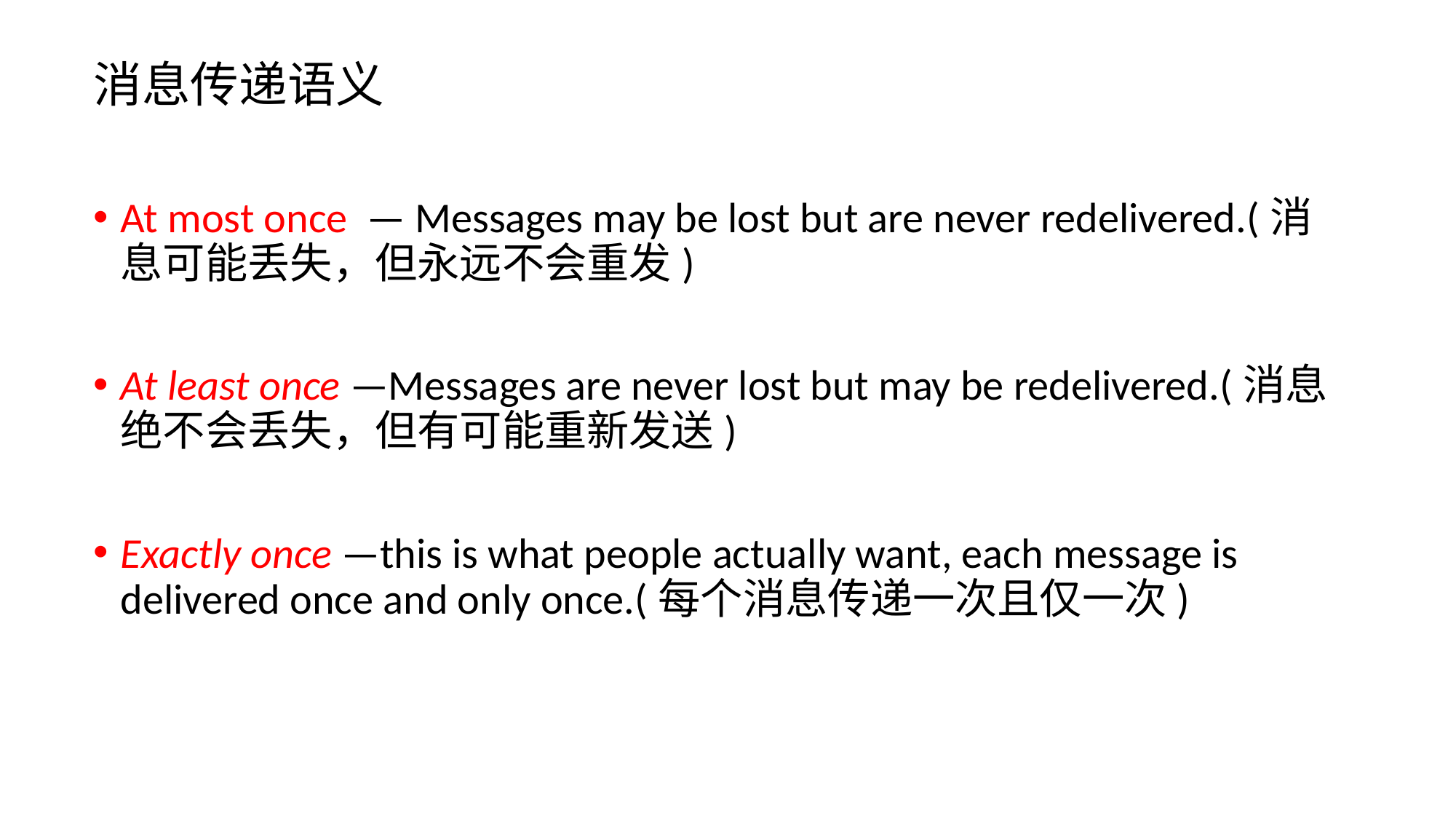

# 消息传递语义
At most once  — Messages may be lost but are never redelivered.(消息可能丢失，但永远不会重发)

At least once —Messages are never lost but may be redelivered.(消息绝不会丢失，但有可能重新发送)

Exactly once —this is what people actually want, each message is delivered once and only once.(每个消息传递一次且仅一次)